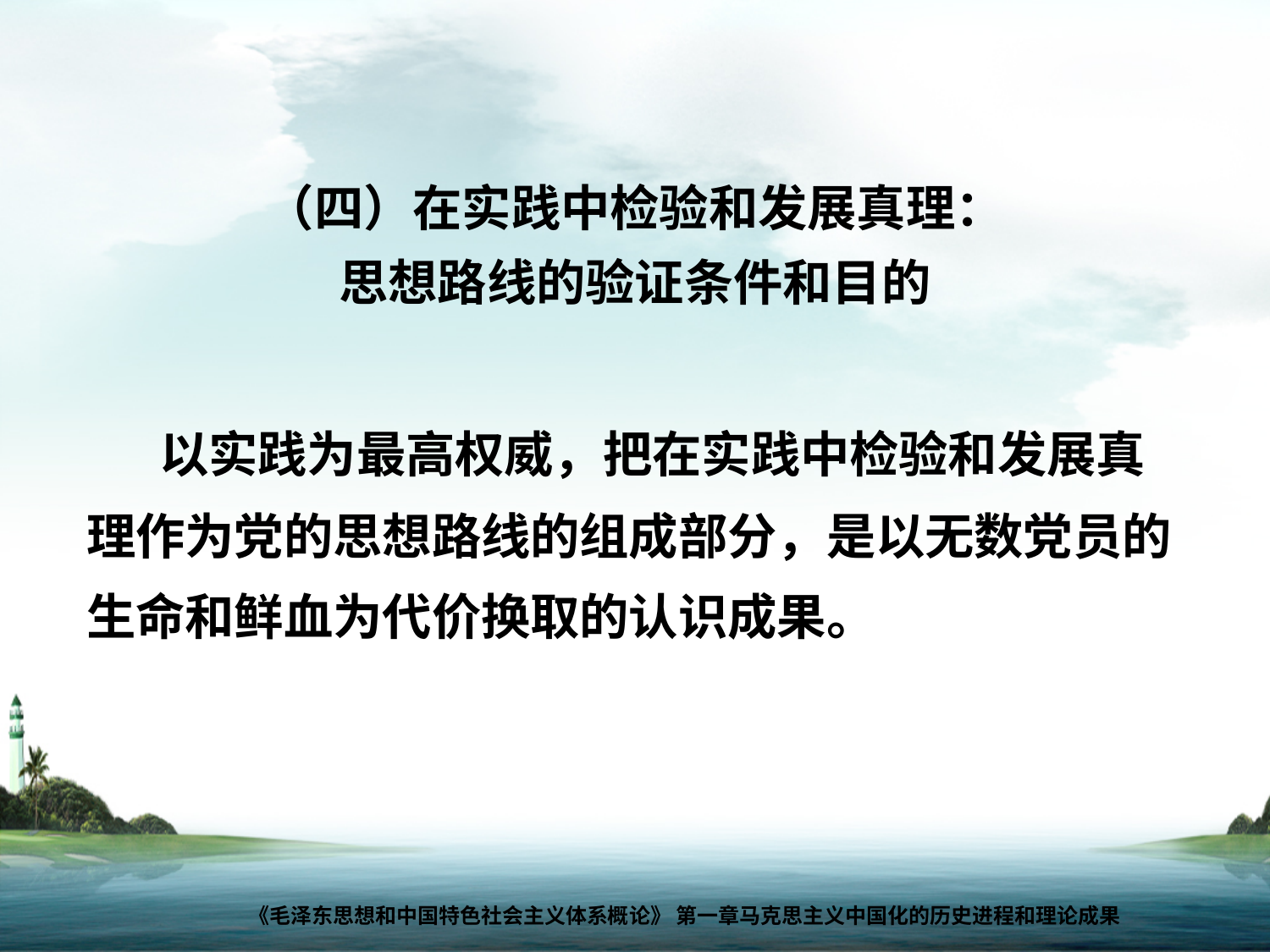

（四）在实践中检验和发展真理：
思想路线的验证条件和目的

    以实践为最高权威，把在实践中检验和发展真理作为党的思想路线的组成部分，是以无数党员的生命和鲜血为代价换取的认识成果。
《毛泽东思想和中国特色社会主义体系概论》 第一章马克思主义中国化的历史进程和理论成果